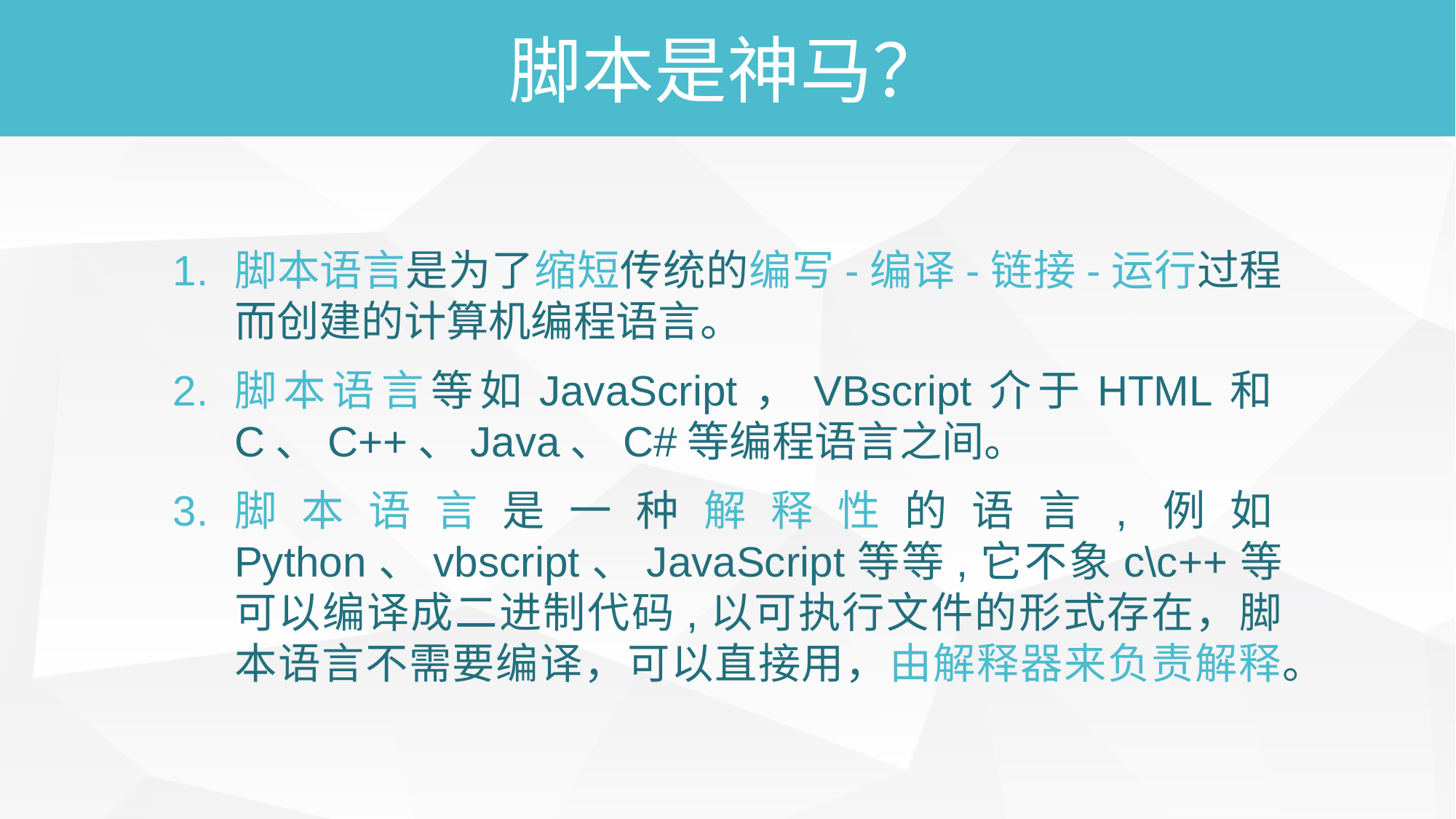

脚本是神马？
脚本语言是为了缩短传统的编写-编译-链接-运行过程而创建的计算机编程语言。
脚本语言等如JavaScript，VBscript介于HTML和C、C++、Java、C#等编程语言之间。
脚本语言是一种解释性的语言,例如Python、vbscript、JavaScript等等,它不象c\c++等可以编译成二进制代码,以可执行文件的形式存在，脚本语言不需要编译，可以直接用，由解释器来负责解释。